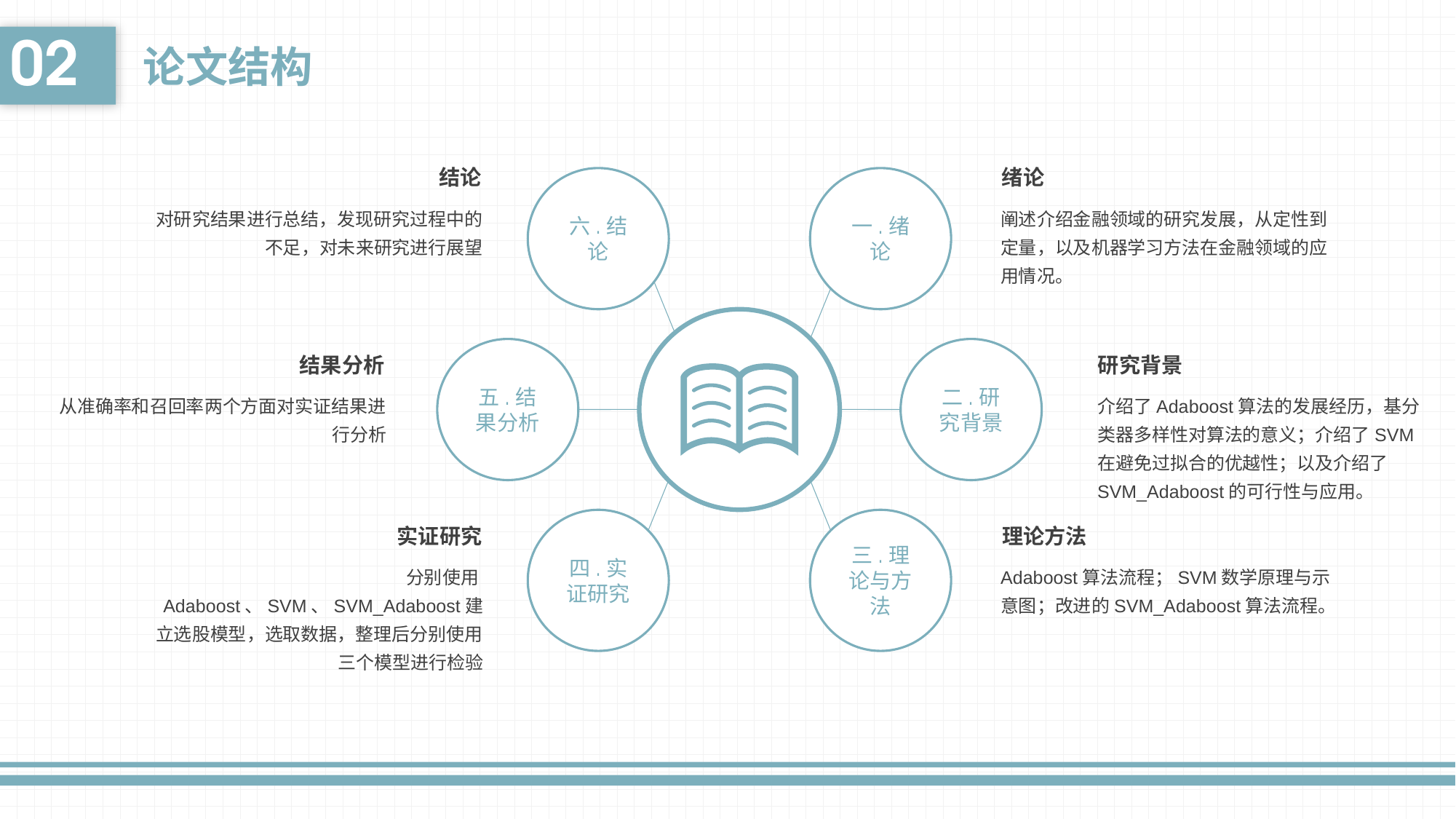

02
论文结构
结论
绪论
六.结论
一.绪论
对研究结果进行总结，发现研究过程中的不足，对未来研究进行展望
阐述介绍金融领域的研究发展，从定性到定量，以及机器学习方法在金融领域的应用情况。

结果分析
研究背景
五.结果分析
二.研究背景
从准确率和召回率两个方面对实证结果进行分析
介绍了Adaboost算法的发展经历，基分类器多样性对算法的意义；介绍了SVM在避免过拟合的优越性；以及介绍了SVM_Adaboost的可行性与应用。
实证研究
四.实证研究
三.理论与方法
理论方法
分别使用Adaboost、SVM、SVM_Adaboost建立选股模型，选取数据，整理后分别使用三个模型进行检验
Adaboost算法流程；SVM数学原理与示意图；改进的SVM_Adaboost算法流程。